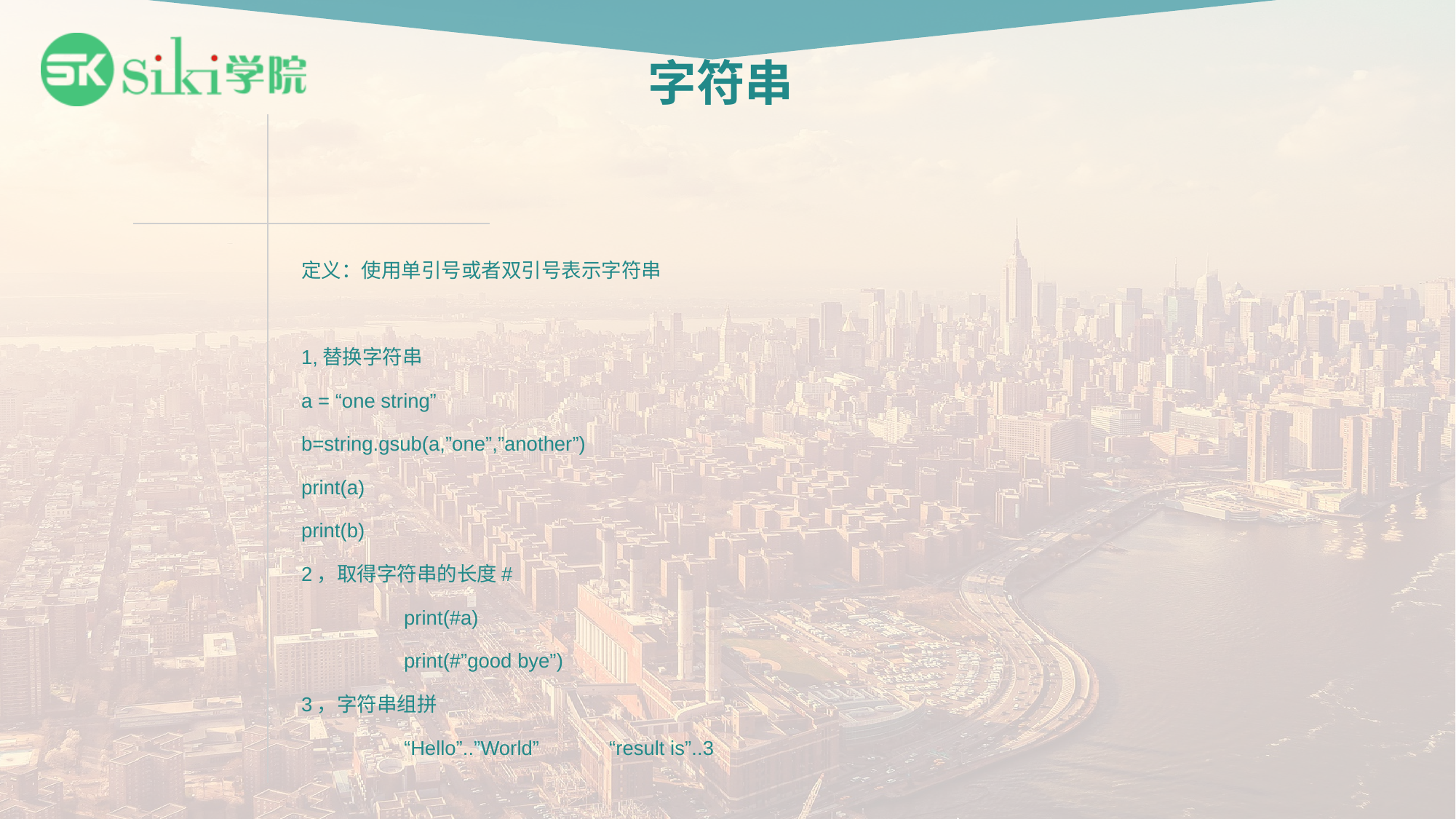

# 字符串
定义：使用单引号或者双引号表示字符串

1,替换字符串
a = “one string”
b=string.gsub(a,”one”,”another”)
print(a)
print(b)
2，取得字符串的长度#
	print(#a)
	print(#”good bye”)
3，字符串组拼
	“Hello”..”World”	“result is”..3